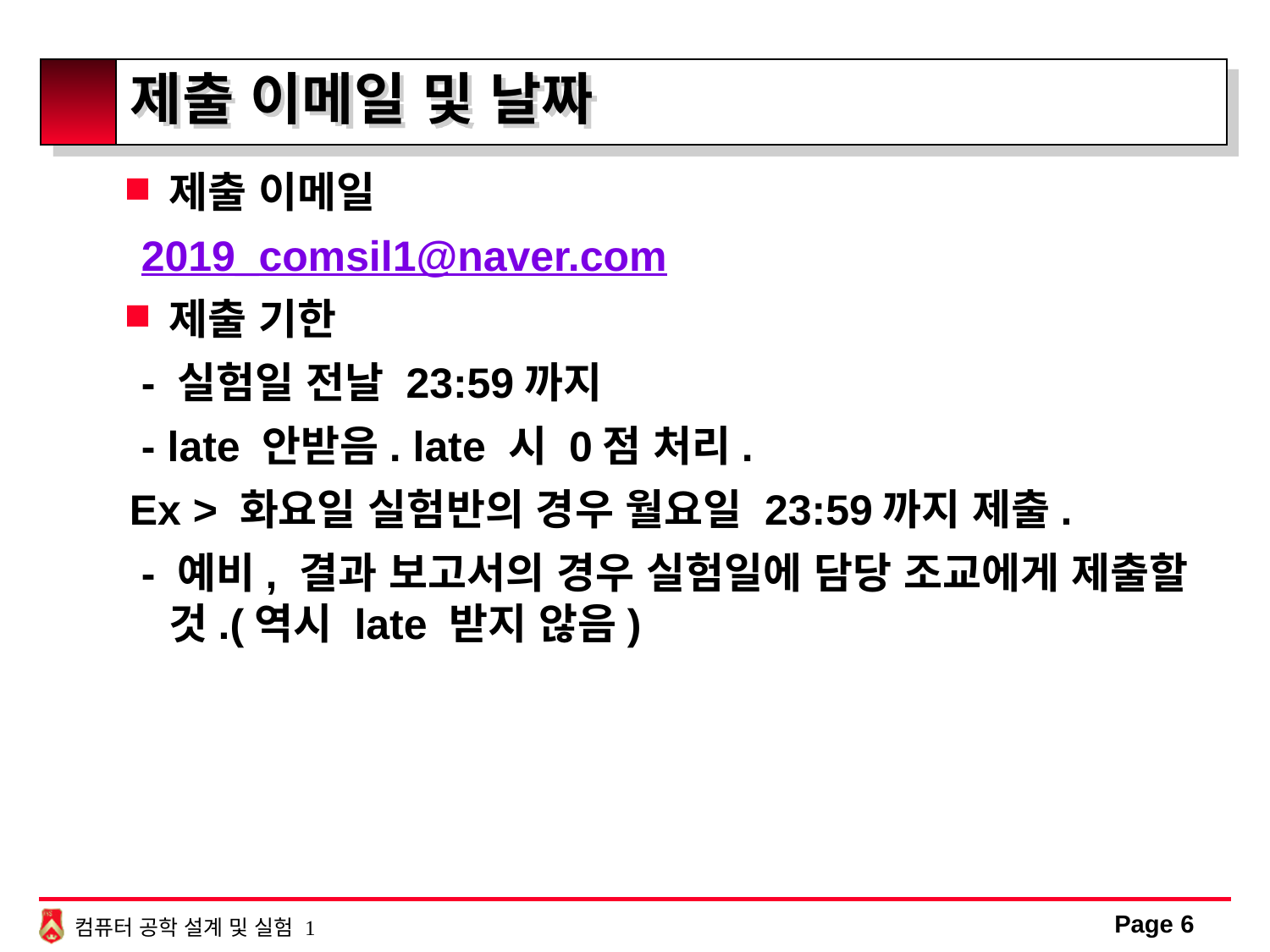

# 제출 이메일 및 날짜
제출 이메일
 2019_comsil1@naver.com
제출 기한
 - 실험일 전날 23:59까지
 - late 안받음. late 시 0점 처리.
Ex > 화요일 실험반의 경우 월요일 23:59까지 제출.
 - 예비, 결과 보고서의 경우 실험일에 담당 조교에게 제출할 것.(역시 late 받지 않음)
Page 6